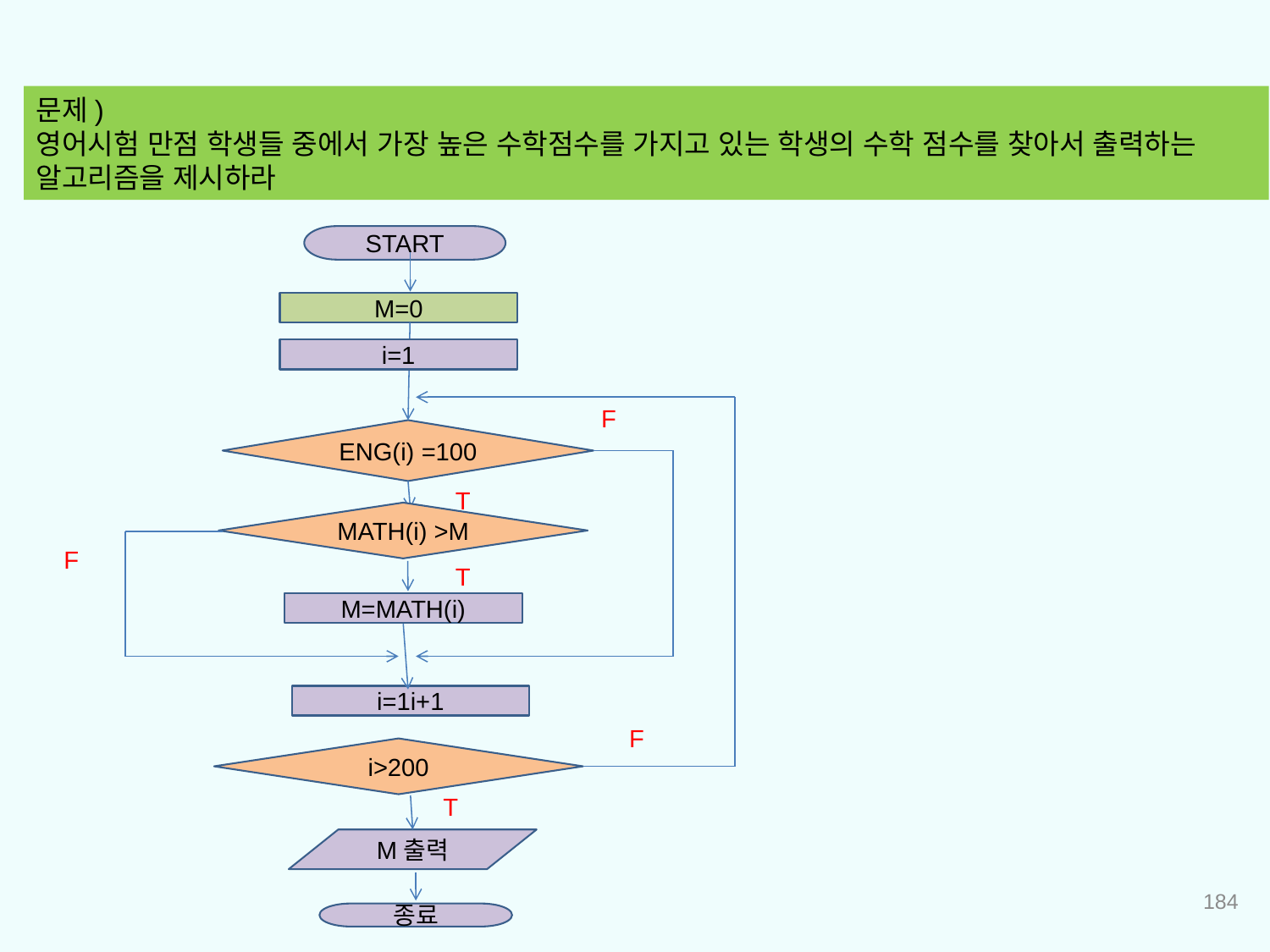

문제)
영어시험 만점 학생들 중에서 가장 높은 수학점수를 가지고 있는 학생의 수학 점수를 찾아서 출력하는 알고리즘을 제시하라
START
M=0
i=1
F
ENG(i) =100
T
MATH(i) >M
F
T
M=MATH(i)
i=1i+1
F
i>200
T
M출력
종료
184